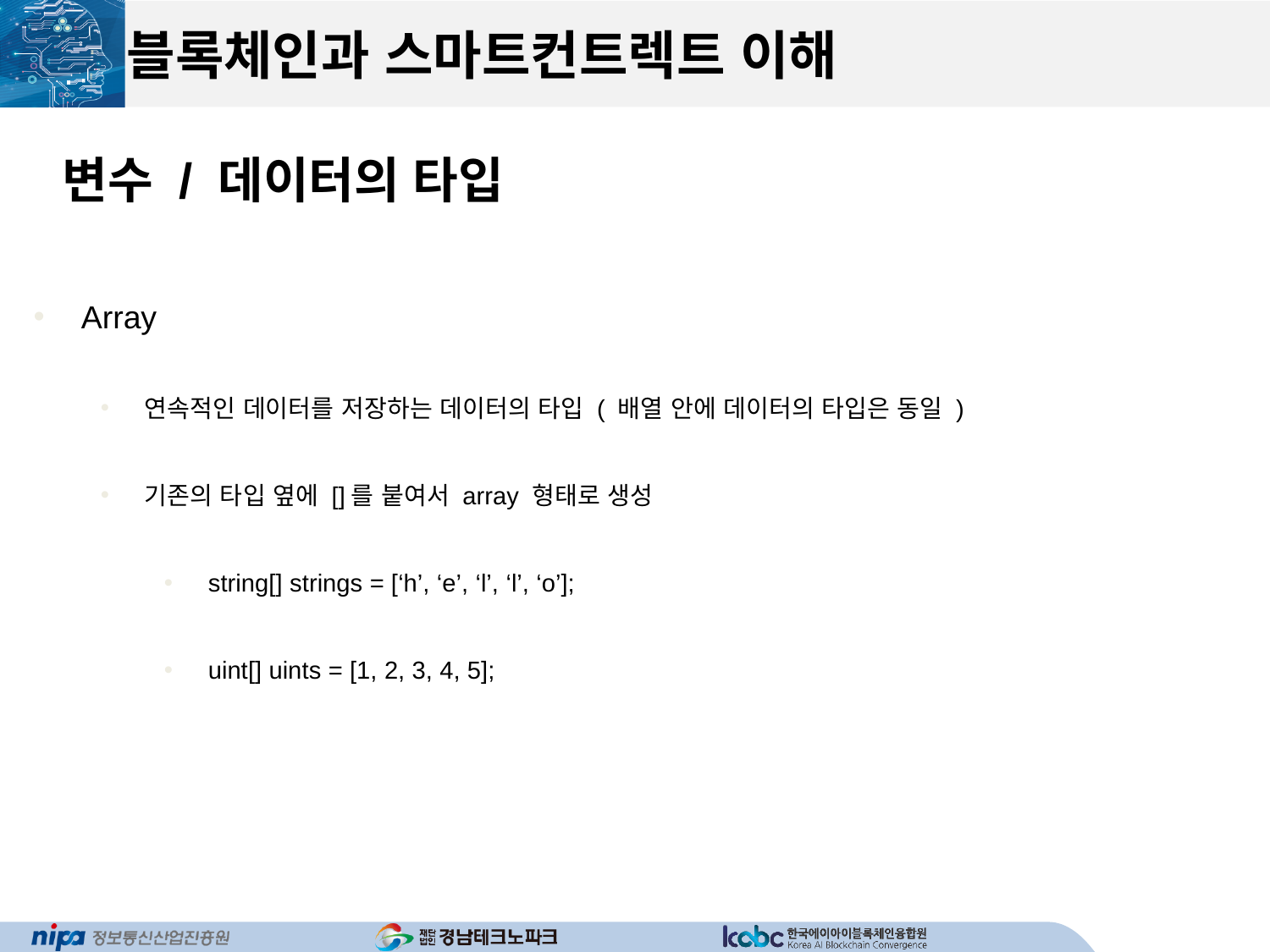

# 블록체인과 스마트컨트렉트 이해
변수 / 데이터의 타입
Array
연속적인 데이터를 저장하는 데이터의 타입 ( 배열 안에 데이터의 타입은 동일 )
기존의 타입 옆에 []를 붙여서 array 형태로 생성
string[] strings = [‘h’, ‘e’, ‘l’, ‘l’, ‘o’];
uint[] uints = [1, 2, 3, 4, 5];